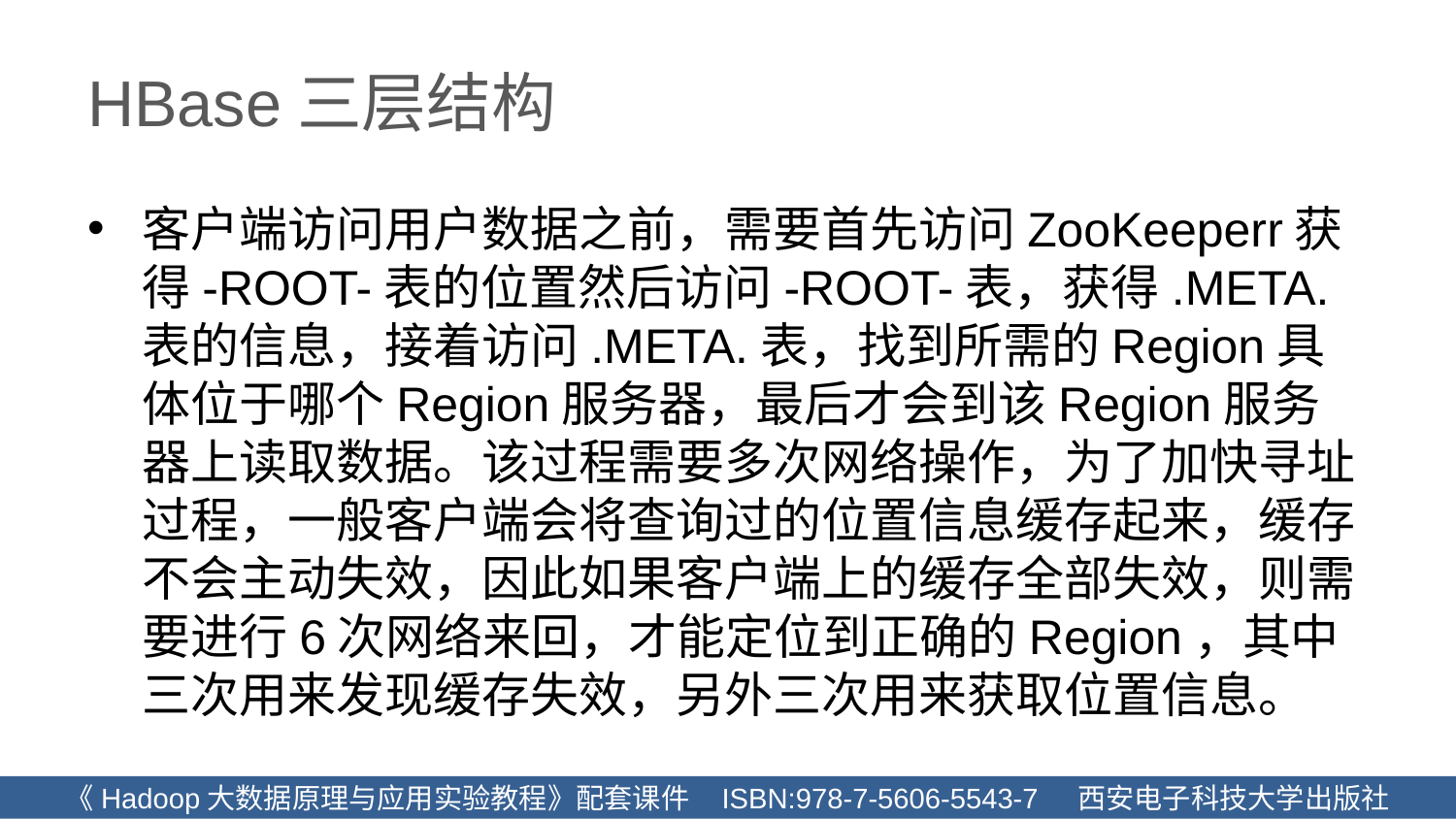

# HBase三层结构
客户端访问用户数据之前，需要首先访问ZooKeeperr获得-ROOT-表的位置然后访问-ROOT-表，获得.META.表的信息，接着访问.META.表，找到所需的Region具体位于哪个Region服务器，最后才会到该Region服务器上读取数据。该过程需要多次网络操作，为了加快寻址过程，一般客户端会将查询过的位置信息缓存起来，缓存不会主动失效，因此如果客户端上的缓存全部失效，则需要进行6次网络来回，才能定位到正确的Region，其中三次用来发现缓存失效，另外三次用来获取位置信息。